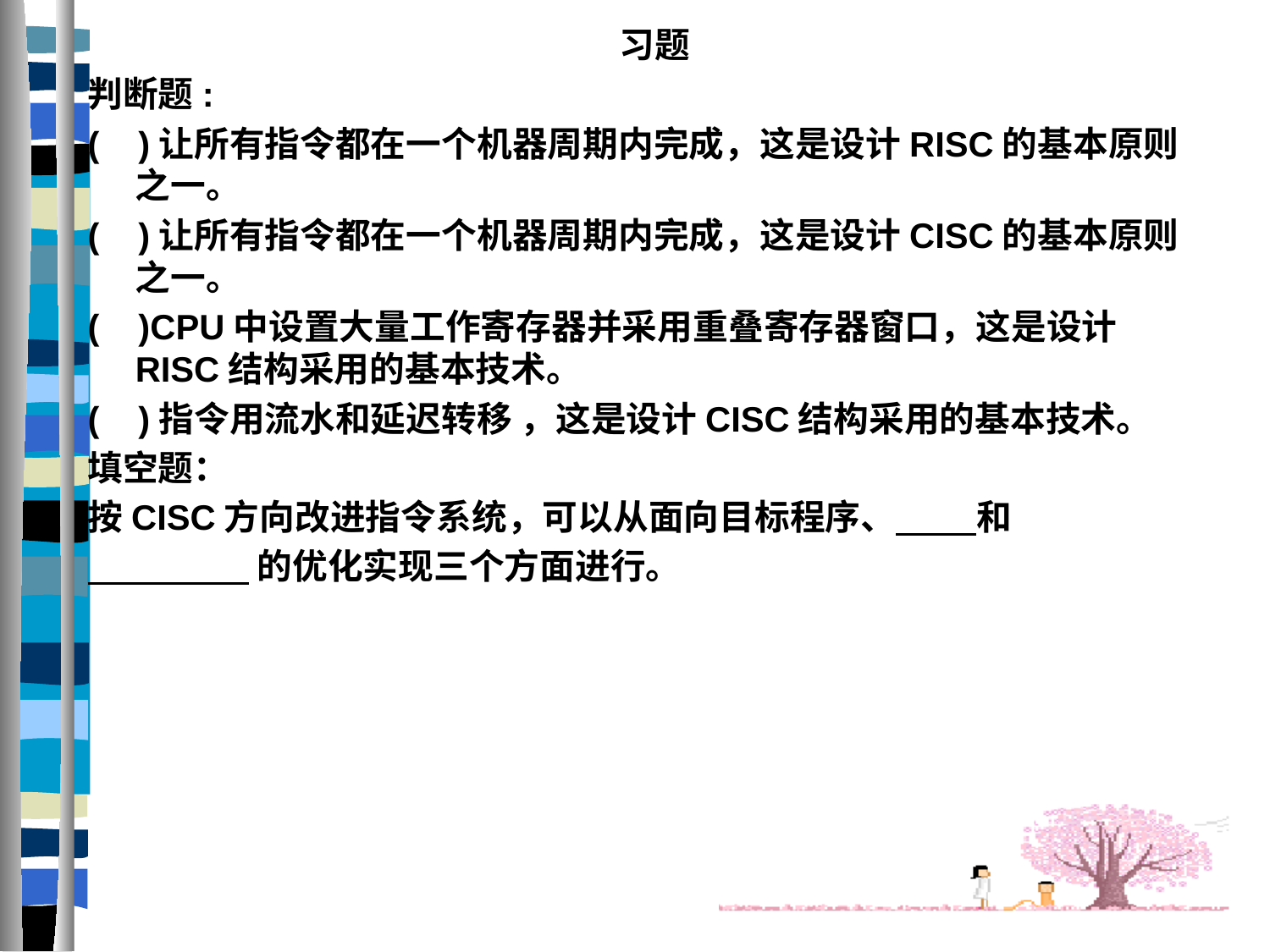

习题
判断题:
(    )让所有指令都在一个机器周期内完成，这是设计RISC的基本原则之一。
(    )让所有指令都在一个机器周期内完成，这是设计CISC的基本原则之一。
(    )CPU中设置大量工作寄存器并采用重叠寄存器窗口，这是设计RISC结构采用的基本技术。
(    )指令用流水和延迟转移 ，这是设计CISC结构采用的基本技术。
填空题：
按CISC方向改进指令系统，可以从面向目标程序、          和
                    的优化实现三个方面进行。